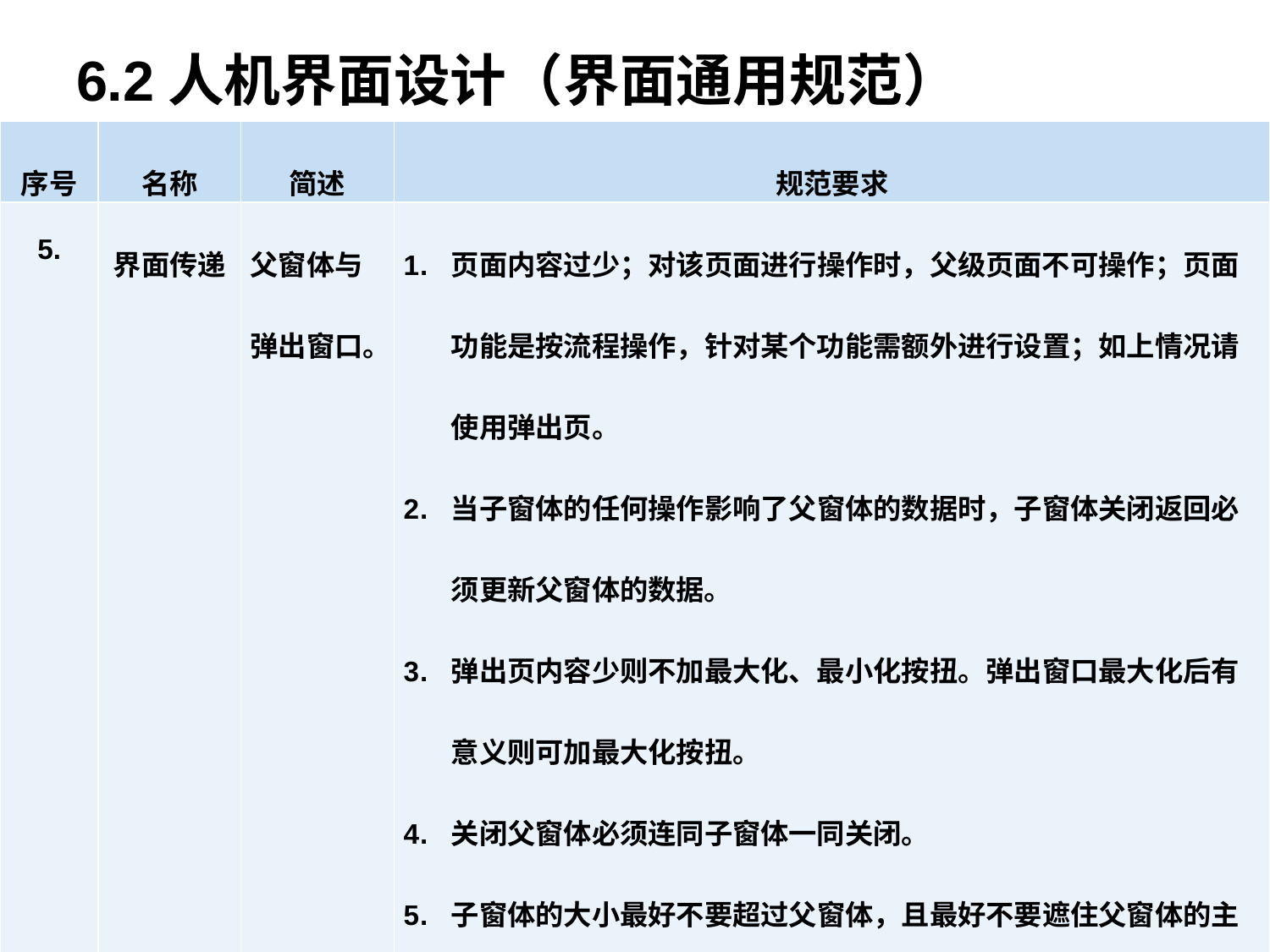

# 6.2人机界面设计（界面通用规范）
| 序号 | 名称 | 简述 | 规范要求 |
| --- | --- | --- | --- |
| 5. | 界面传递 | 父窗体与弹出窗口。 | 页面内容过少；对该页面进行操作时，父级页面不可操作；页面功能是按流程操作，针对某个功能需额外进行设置；如上情况请使用弹出页。 当子窗体的任何操作影响了父窗体的数据时，子窗体关闭返回必须更新父窗体的数据。 弹出页内容少则不加最大化、最小化按扭。弹出窗口最大化后有意义则可加最大化按扭。 关闭父窗体必须连同子窗体一同关闭。 子窗体的大小最好不要超过父窗体，且最好不要遮住父窗体的主要信息。 弹出窗口最好不要超过两层 |